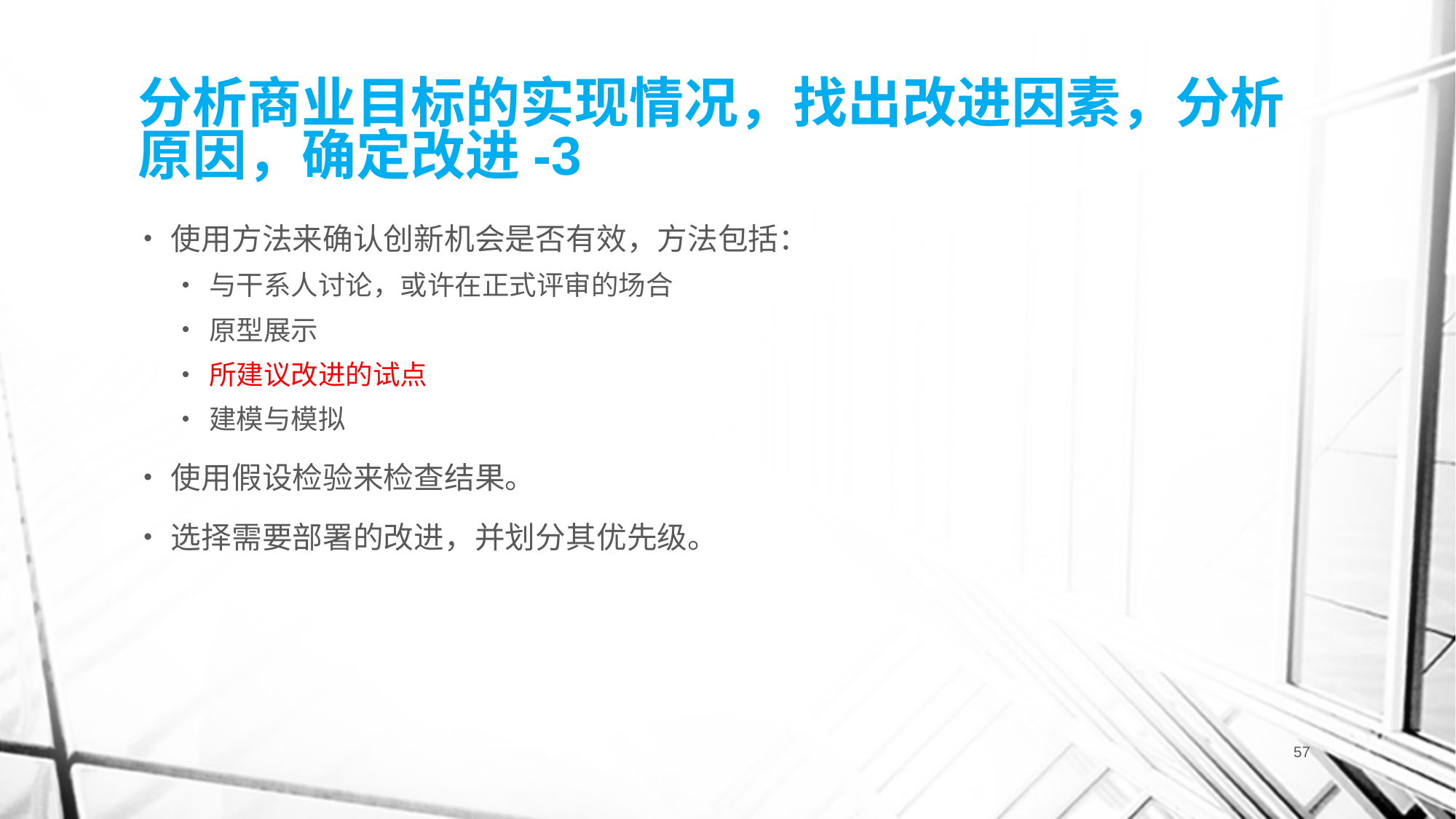

# 分析商业目标的实现情况，找出改进因素，分析原因，确定改进-3
使用方法来确认创新机会是否有效，方法包括：
与干系人讨论，或许在正式评审的场合
原型展示
所建议改进的试点
建模与模拟
使用假设检验来检查结果。
选择需要部署的改进，并划分其优先级。
57